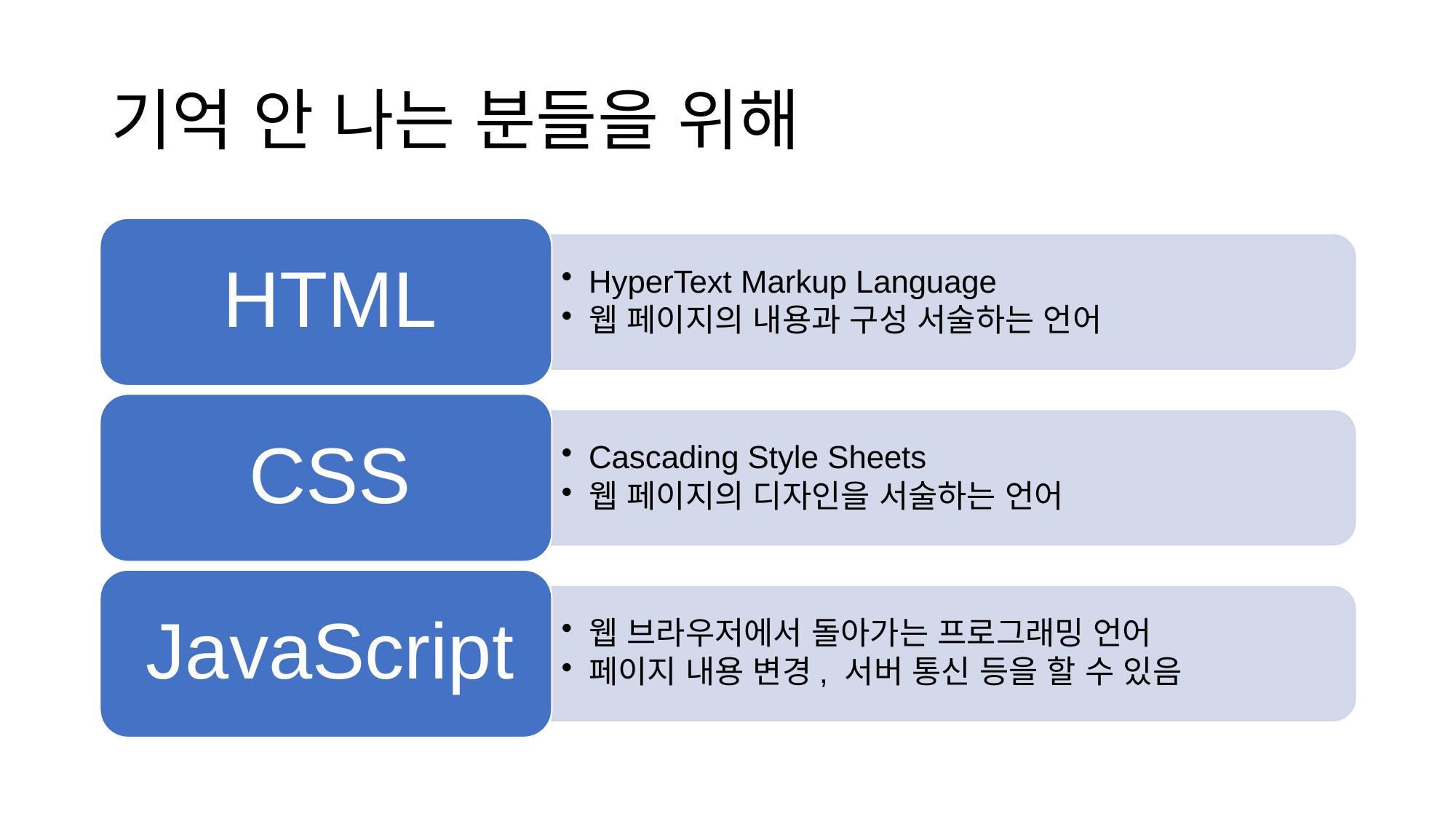

# 기억 안 나는 분들을 위해
HyperText Markup Language
웹 페이지의 내용과 구성 서술하는 언어
HTML
Cascading Style Sheets
웹 페이지의 디자인을 서술하는 언어
CSS
웹 브라우저에서 돌아가는 프로그래밍 언어
페이지 내용 변경, 서버 통신 등을 할 수 있음
JavaScript